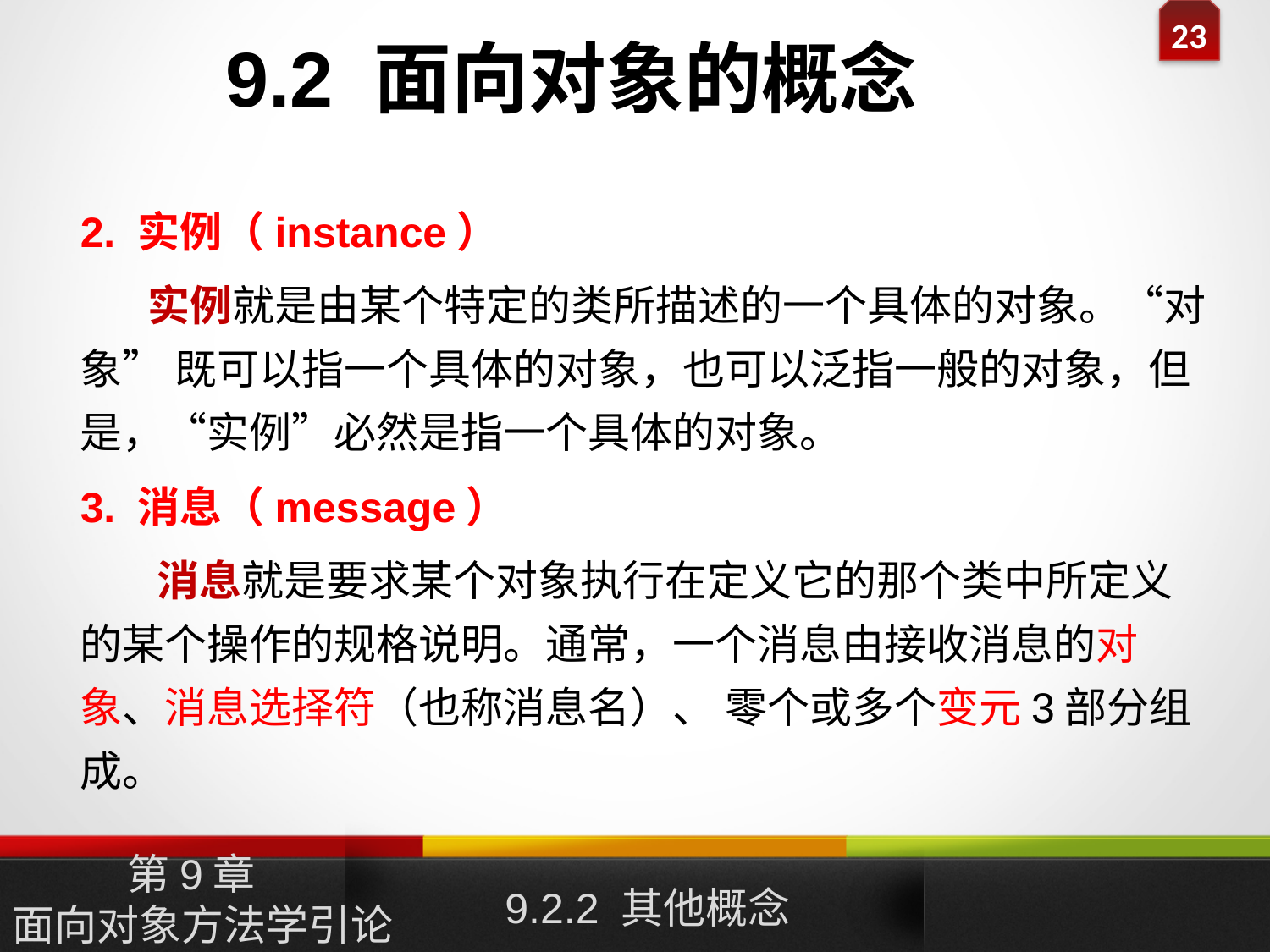

9.2 面向对象的概念
2. 实例（instance）
      实例就是由某个特定的类所描述的一个具体的对象。“对象” 既可以指一个具体的对象，也可以泛指一般的对象，但是，“实例”必然是指一个具体的对象。
3. 消息（message）
       消息就是要求某个对象执行在定义它的那个类中所定义的某个操作的规格说明。通常，一个消息由接收消息的对象、消息选择符（也称消息名）、 零个或多个变元3部分组成。
9.2.2 其他概念